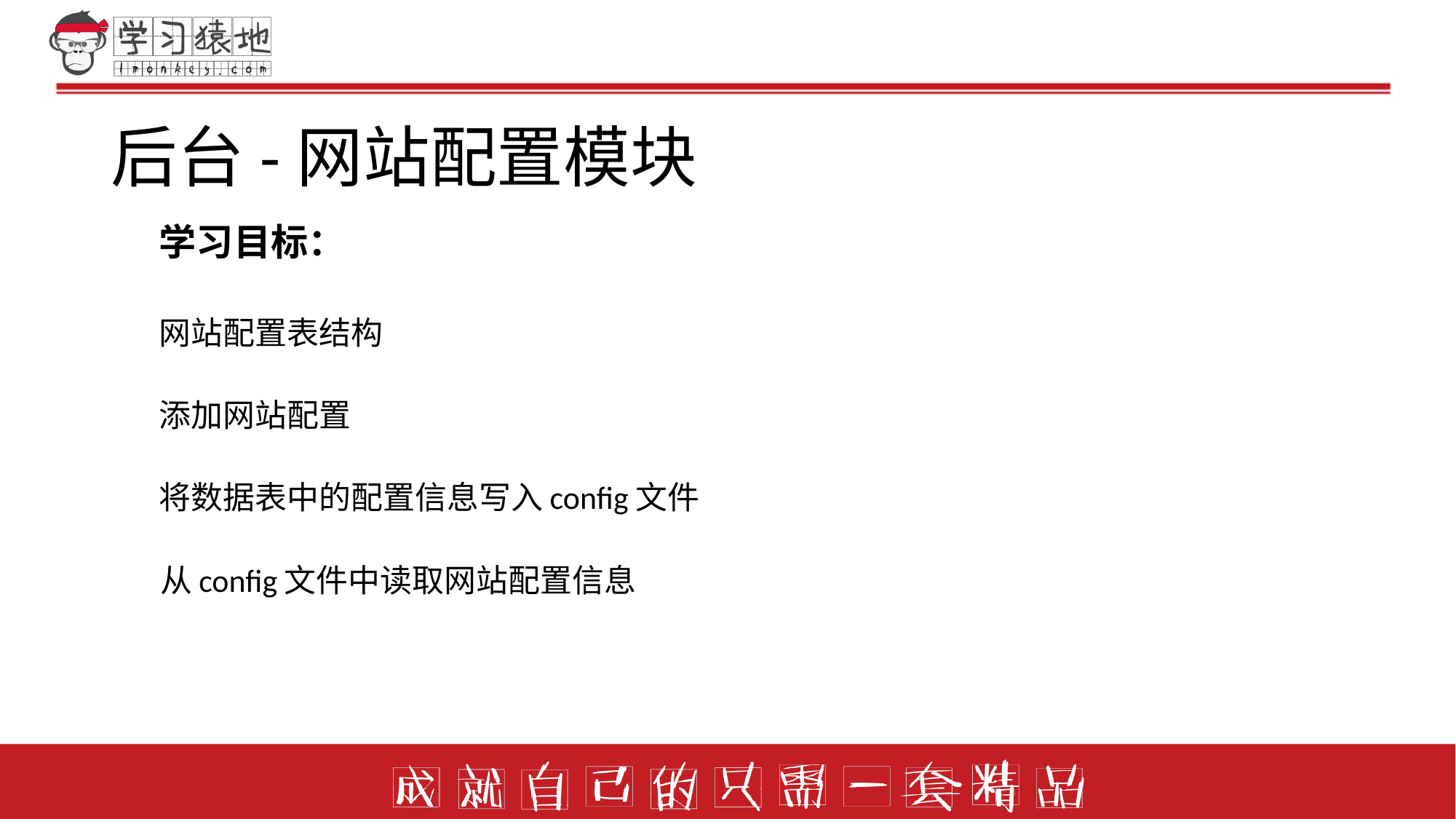

# 后台-网站配置模块
学习目标：

网站配置表结构

添加网站配置

将数据表中的配置信息写入config文件

      从config文件中读取网站配置信息